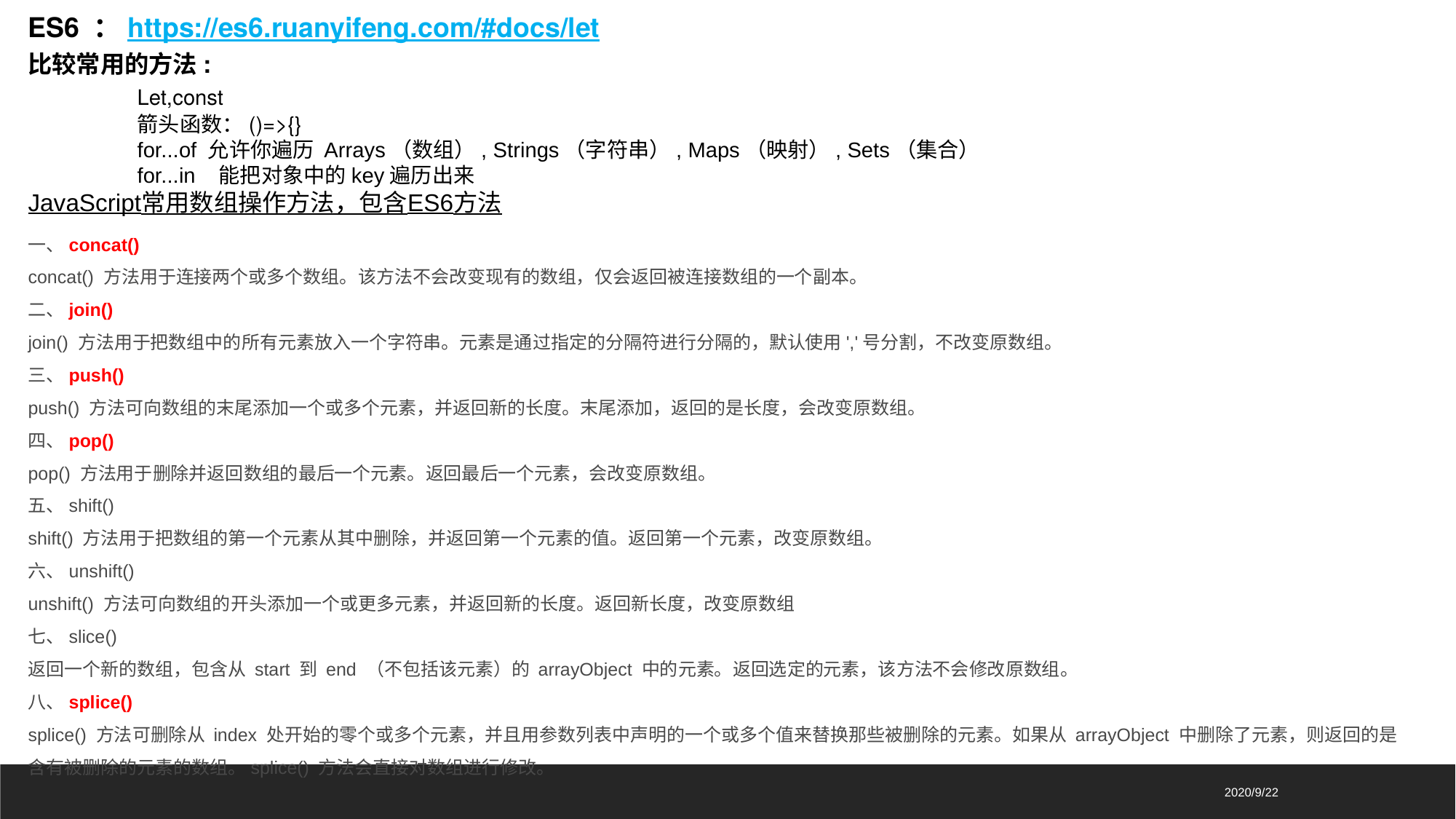

ES6 ：https://es6.ruanyifeng.com/#docs/let
比较常用的方法:
	Let,const
	箭头函数：()=>{}
for...of 允许你遍历 Arrays（数组）, Strings（字符串）, Maps（映射）, Sets（集合）
for...in   能把对象中的key遍历出来
JavaScript常用数组操作方法，包含ES6方法
一、concat()
concat() 方法用于连接两个或多个数组。该方法不会改变现有的数组，仅会返回被连接数组的一个副本。
二、join()
join() 方法用于把数组中的所有元素放入一个字符串。元素是通过指定的分隔符进行分隔的，默认使用','号分割，不改变原数组。
三、push()
push() 方法可向数组的末尾添加一个或多个元素，并返回新的长度。末尾添加，返回的是长度，会改变原数组。
四、pop()
pop() 方法用于删除并返回数组的最后一个元素。返回最后一个元素，会改变原数组。
五、shift()
shift() 方法用于把数组的第一个元素从其中删除，并返回第一个元素的值。返回第一个元素，改变原数组。
六、unshift()
unshift() 方法可向数组的开头添加一个或更多元素，并返回新的长度。返回新长度，改变原数组
七、slice()
返回一个新的数组，包含从 start 到 end （不包括该元素）的 arrayObject 中的元素。返回选定的元素，该方法不会修改原数组。
八、splice()
splice() 方法可删除从 index 处开始的零个或多个元素，并且用参数列表中声明的一个或多个值来替换那些被删除的元素。如果从 arrayObject 中删除了元素，则返回的是含有被删除的元素的数组。splice() 方法会直接对数组进行修改。
2020/9/22